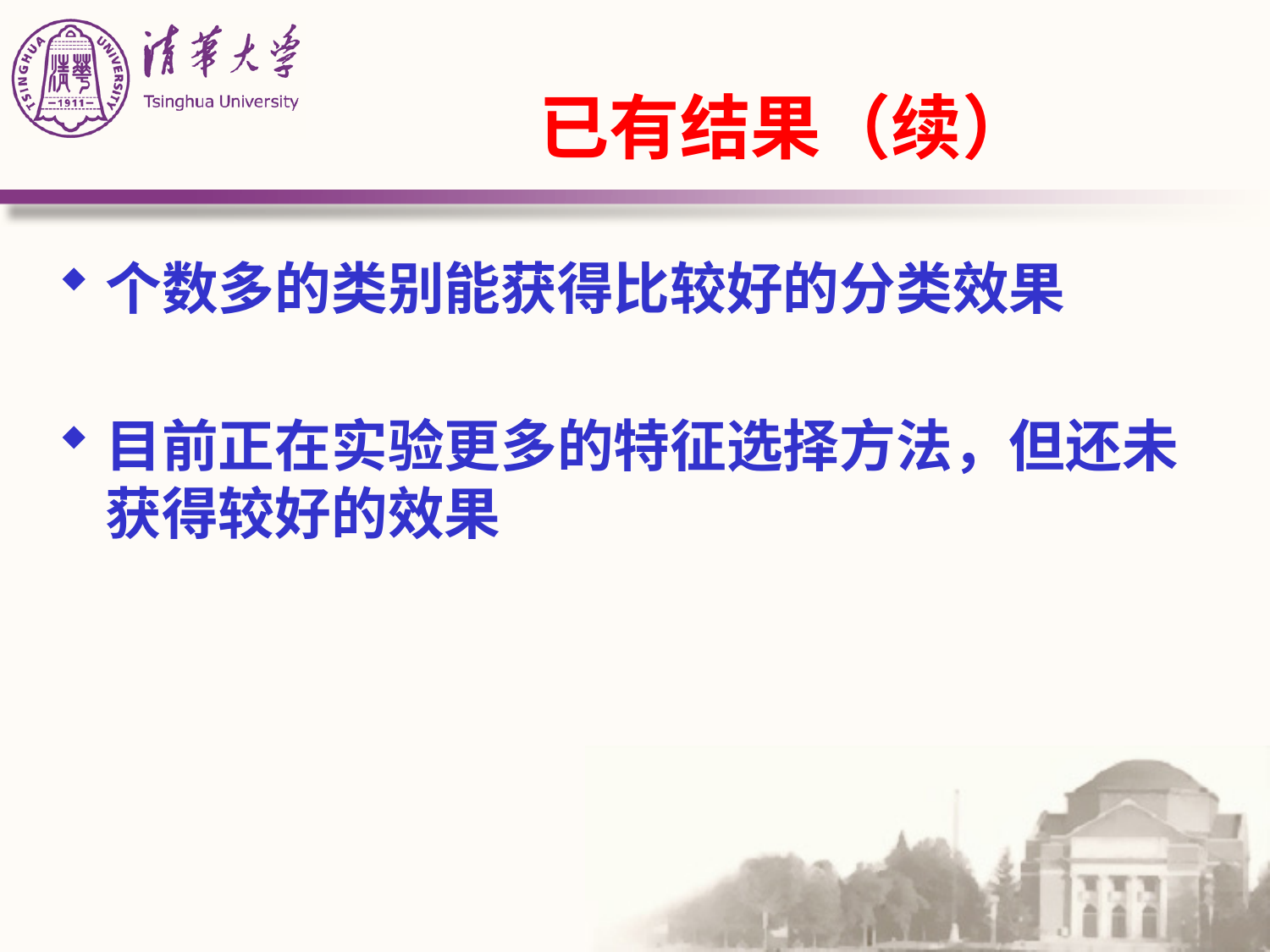

# 已有结果（续）
个数多的类别能获得比较好的分类效果

目前正在实验更多的特征选择方法，但还未获得较好的效果